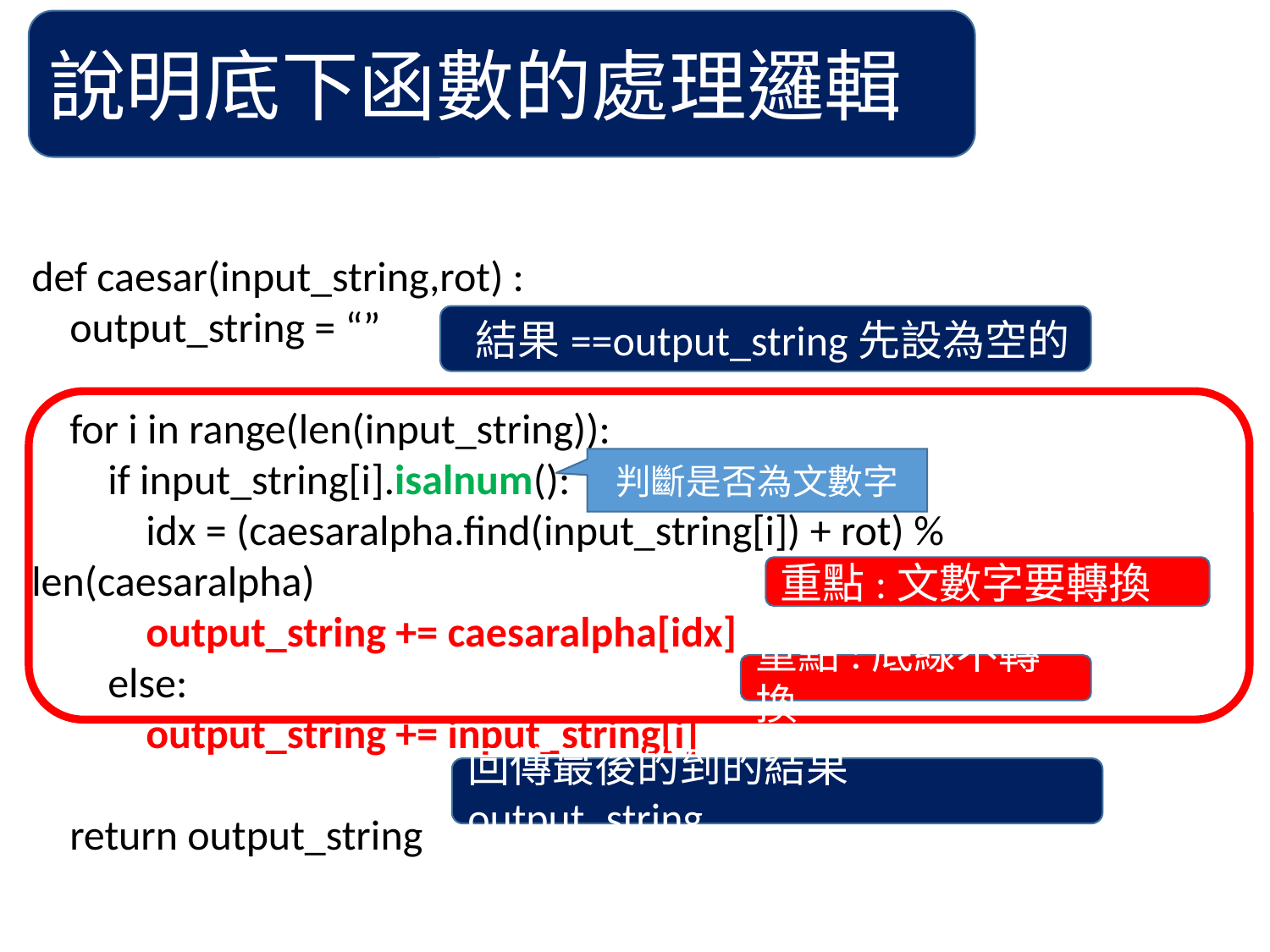

說明底下函數的處理邏輯

def caesar(input_string,rot) :
    output_string = “”

    for i in range(len(input_string)):
        if input_string[i].isalnum():
            idx = (caesaralpha.find(input_string[i]) + rot) % len(caesaralpha)
            output_string += caesaralpha[idx]
        else:
            output_string += input_string[i]

    return output_string
 結果==output_string先設為空的

判斷是否為文數字
重點:文數字要轉換
重點:底線不轉換
回傳最後的到的結果output_string